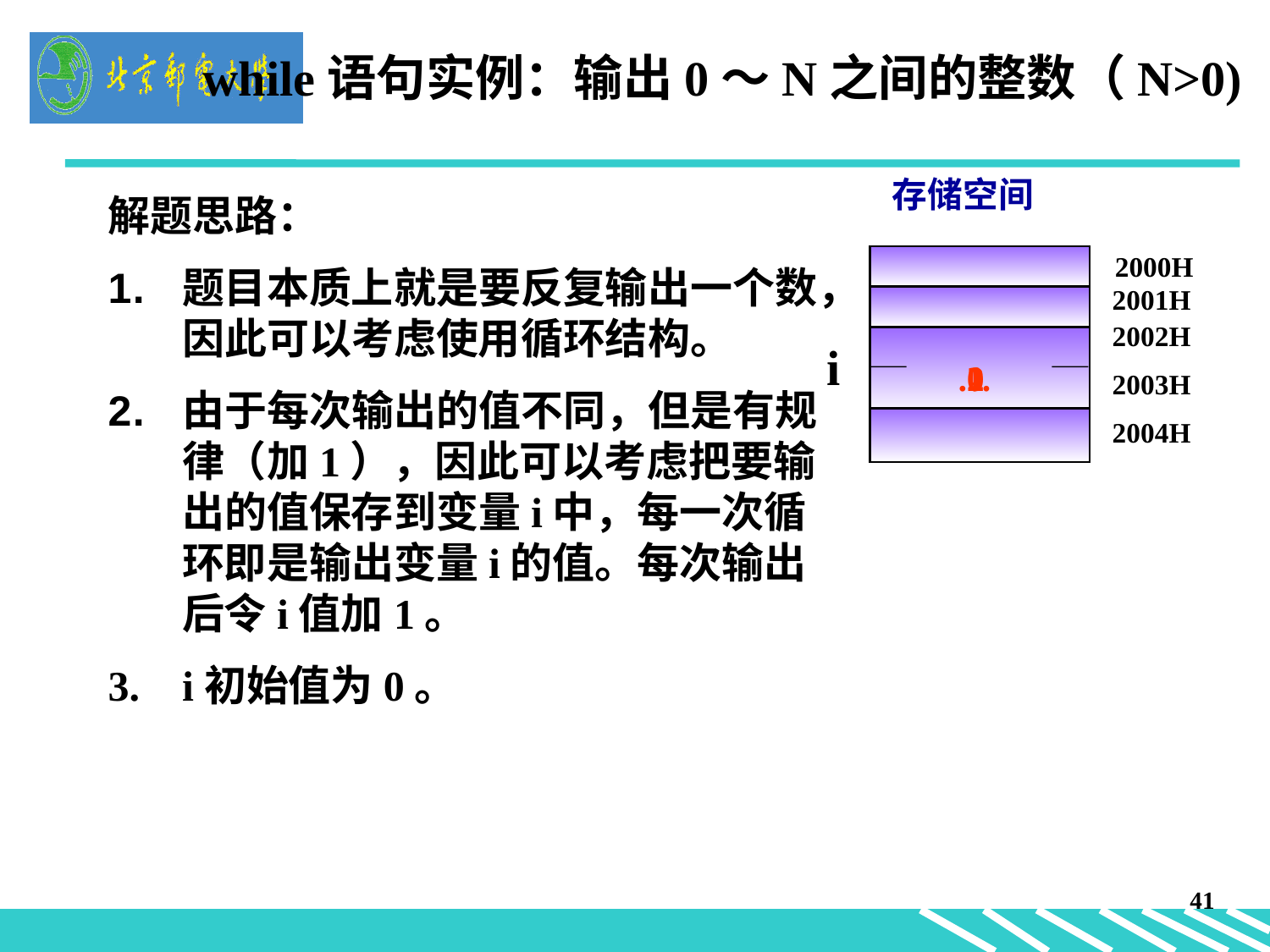

# while语句实例：输出0～N之间的整数（N>0)
存储空间
解题思路：
题目本质上就是要反复输出一个数，因此可以考虑使用循环结构。
由于每次输出的值不同，但是有规律（加1），因此可以考虑把要输出的值保存到变量i中，每一次循环即是输出变量i的值。每次输出后令i值加1。
i初始值为0。

2000H

2001H

2002H

i
…
0
1
2

2003H

2004H

41